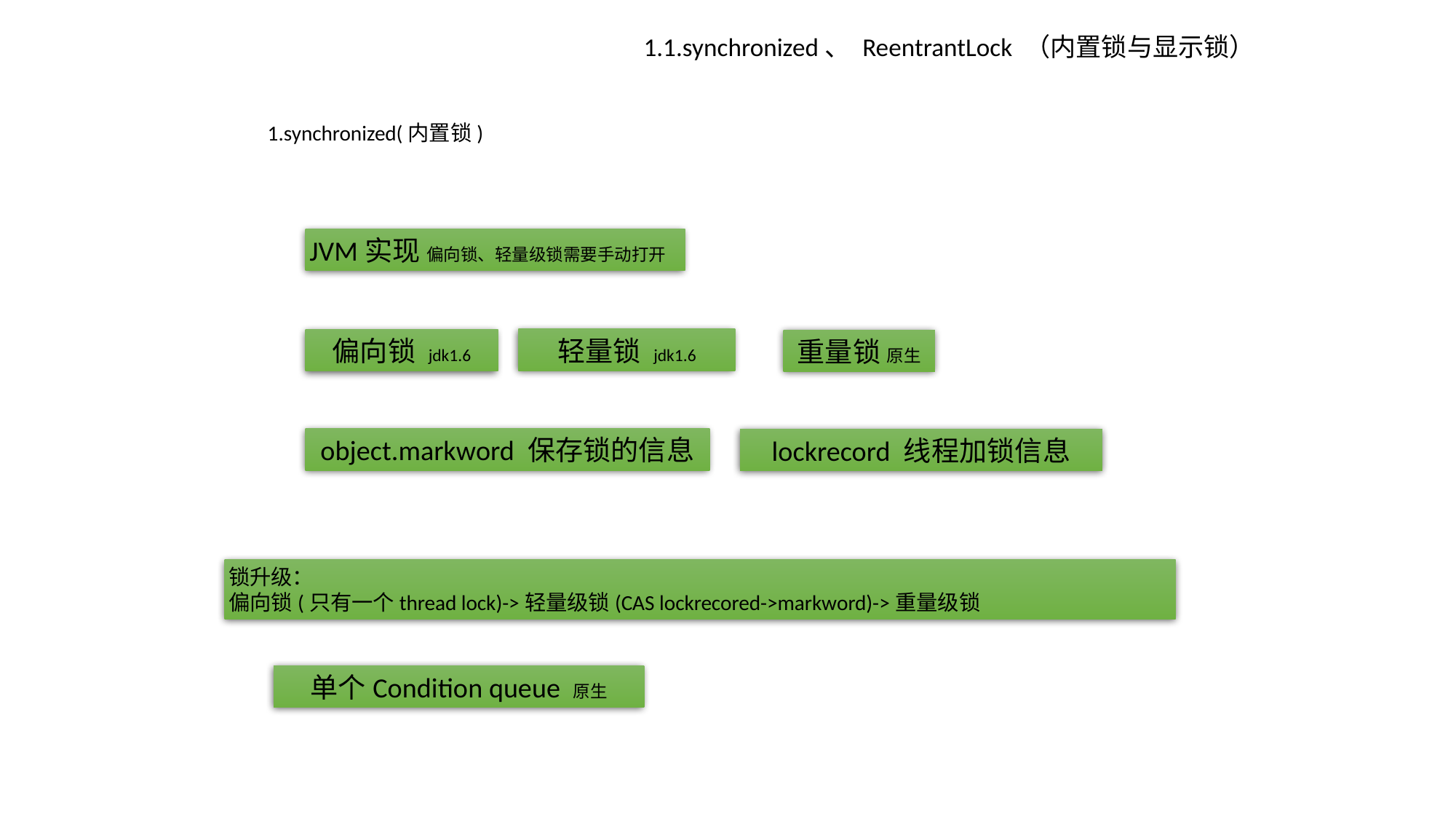

1.1.synchronized、 ReentrantLock （内置锁与显示锁）
1.synchronized(内置锁)
JVM实现 偏向锁、轻量级锁需要手动打开
轻量锁 jdk1.6
偏向锁 jdk1.6
重量锁 原生
object.markword 保存锁的信息
lockrecord 线程加锁信息
锁升级：
偏向锁(只有一个thread lock)->轻量级锁(CAS lockrecored->markword)->重量级锁
单个Condition queue 原生